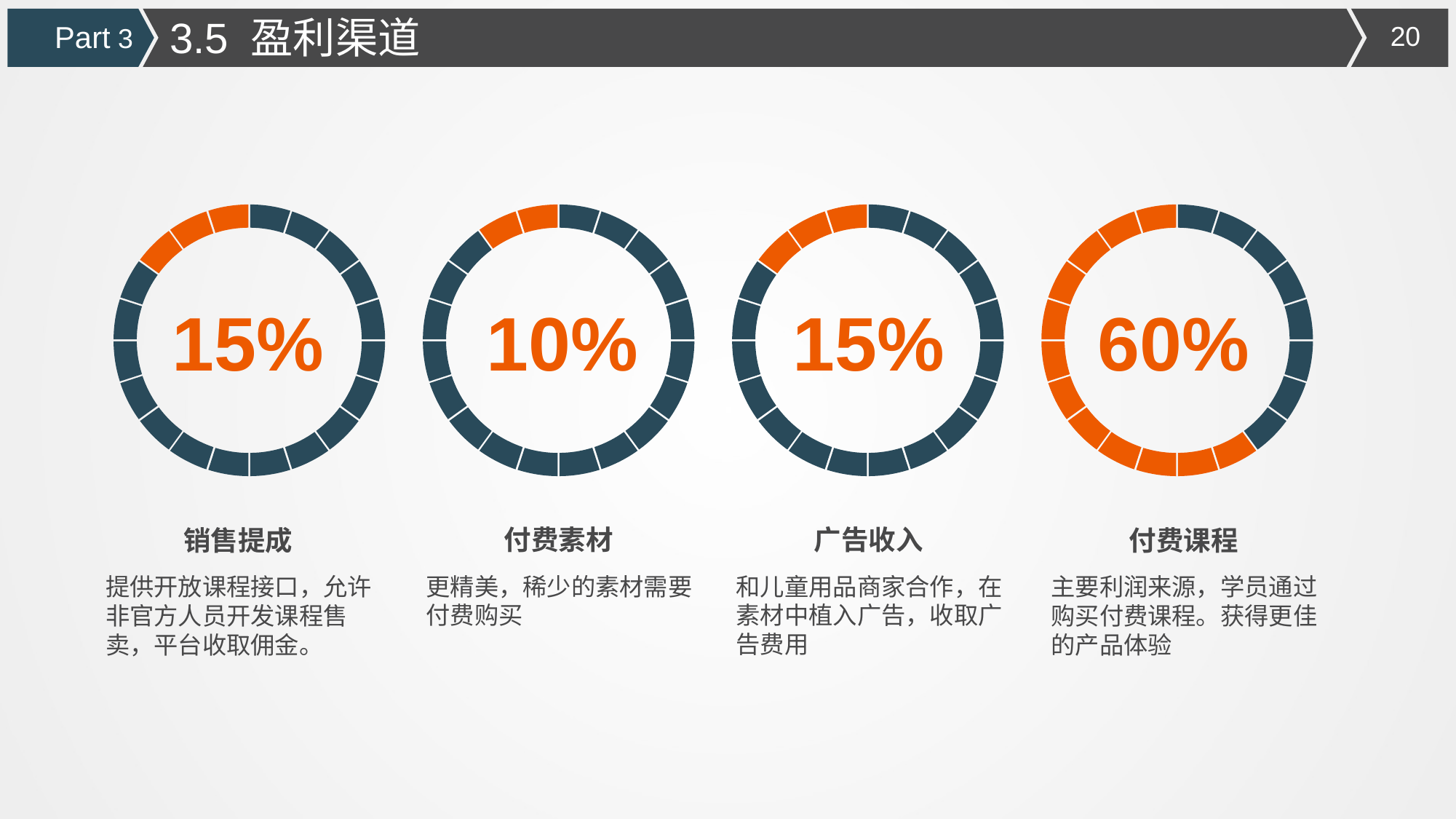

3.5 盈利渠道
Part 3

15%
10%
15%
60%
付费素材
广告收入
销售提成
付费课程
更精美，稀少的素材需要付费购买
和儿童用品商家合作，在素材中植入广告，收取广告费用
提供开放课程接口，允许非官方人员开发课程售卖，平台收取佣金。
主要利润来源，学员通过购买付费课程。获得更佳的产品体验